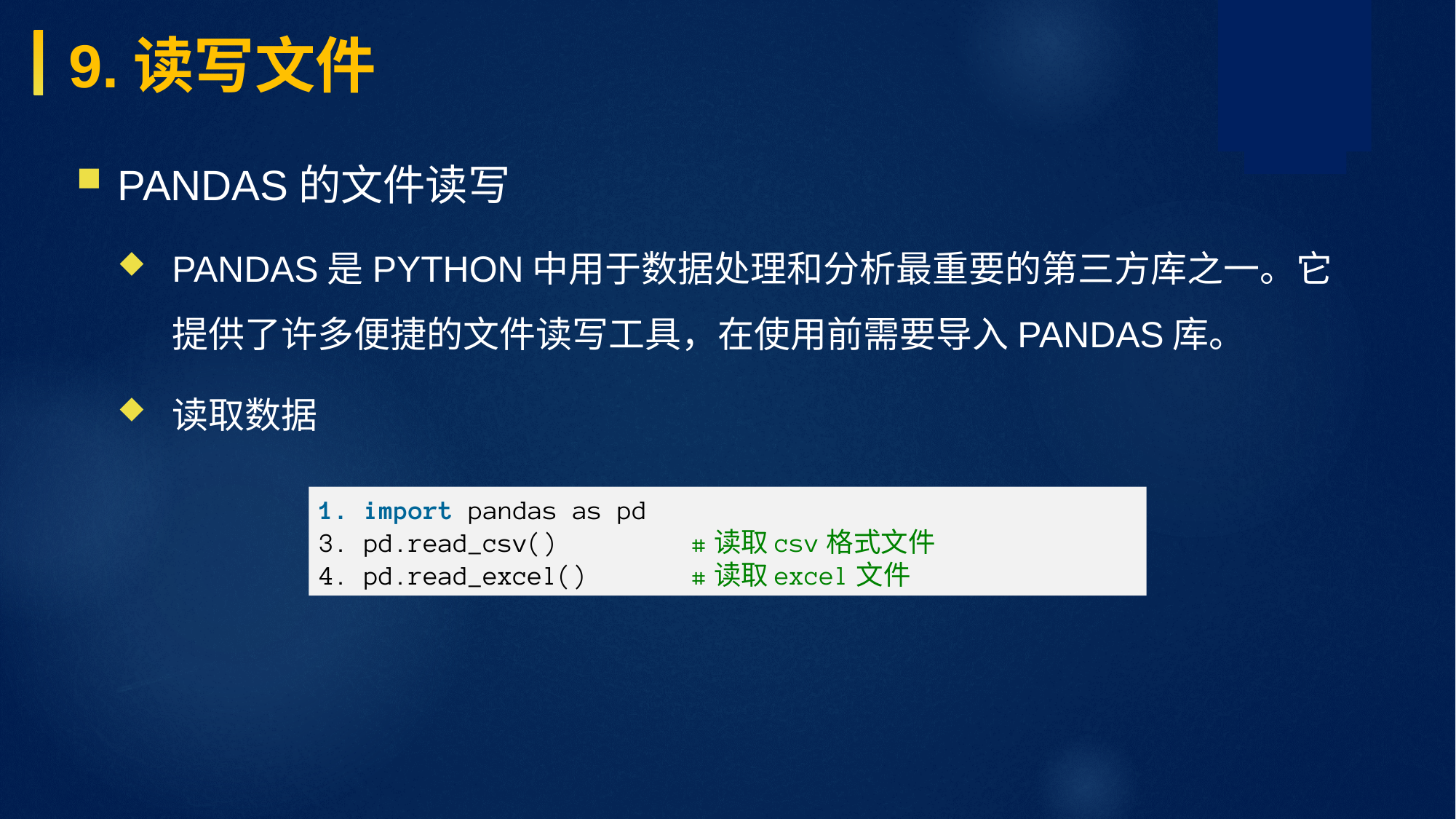

9.读写文件
Pandas的文件读写
Pandas是Python中用于数据处理和分析最重要的第三方库之一。它提供了许多便捷的文件读写工具，在使用前需要导入pandas库。
读取数据

1. import pandas as pd       3. pd.read_csv()         #读取csv格式文件    4. pd.read_excel()       #读取excel文件